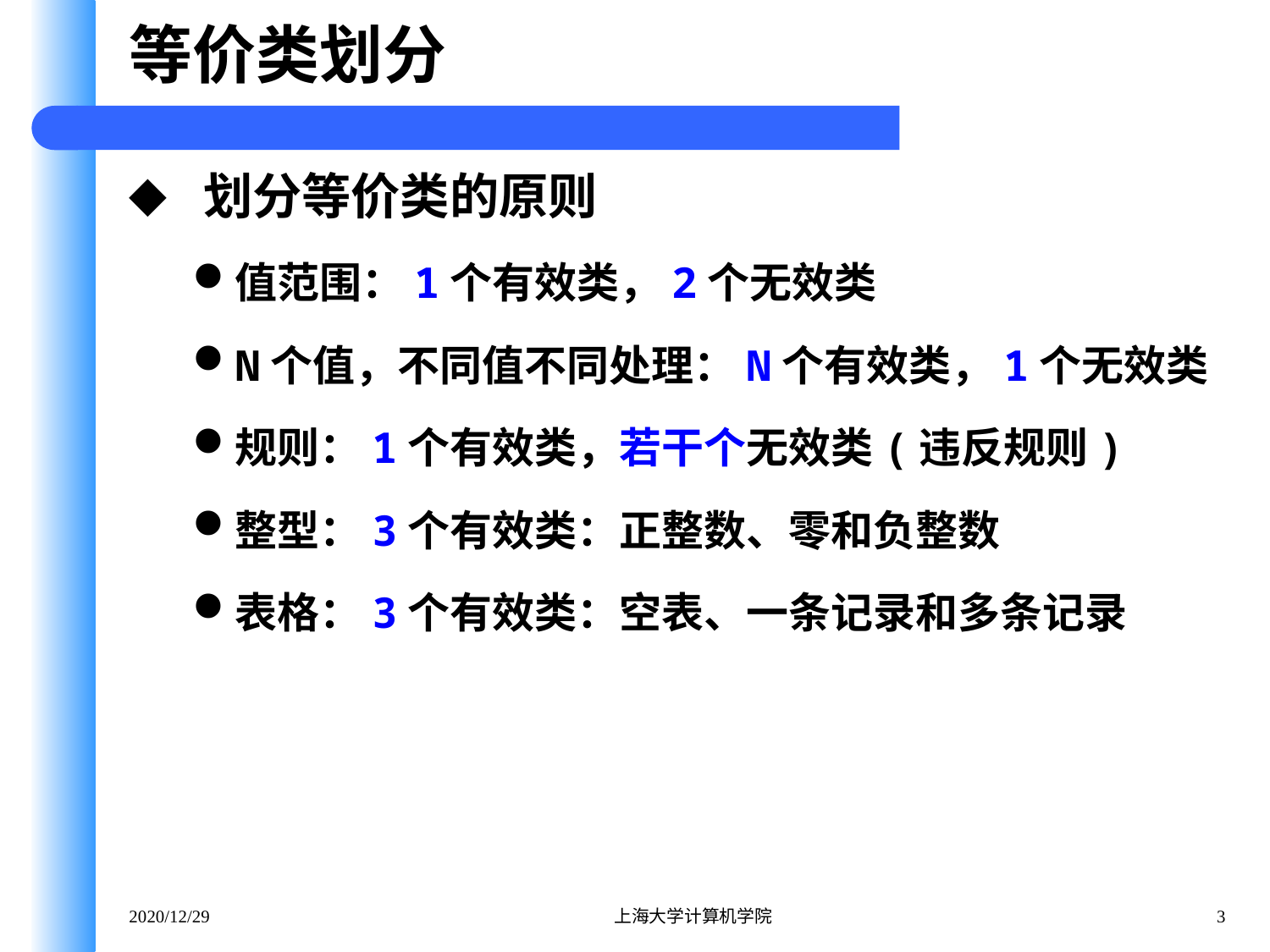

# 等价类划分
划分等价类的原则
值范围：1个有效类，2个无效类
N个值，不同值不同处理：N个有效类，1个无效类
规则：1个有效类，若干个无效类(违反规则)
整型：3个有效类：正整数、零和负整数
表格：3个有效类：空表、一条记录和多条记录
2020/12/29
上海大学计算机学院
3